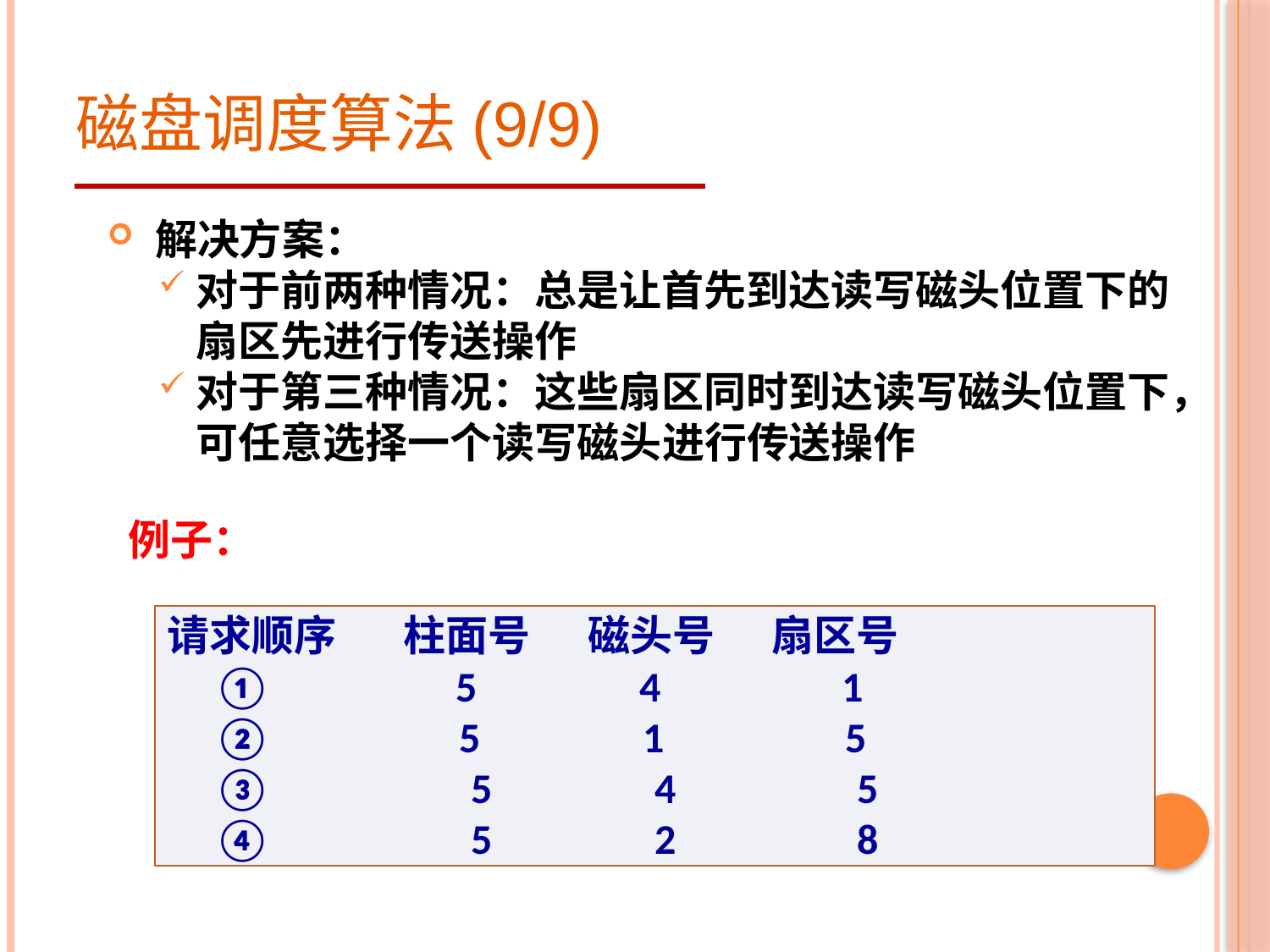

# 磁盘调度算法(9/9)
解决方案：
对于前两种情况：总是让首先到达读写磁头位置下的扇区先进行传送操作
对于第三种情况：这些扇区同时到达读写磁头位置下，可任意选择一个读写磁头进行传送操作

例子：
请求顺序       柱面号      磁头号      扇区号
     ①	                 5                 4                   1
     ②     	    5                 1                   5
     ③                     5                 4                   5
     ④                     5                 2                   8